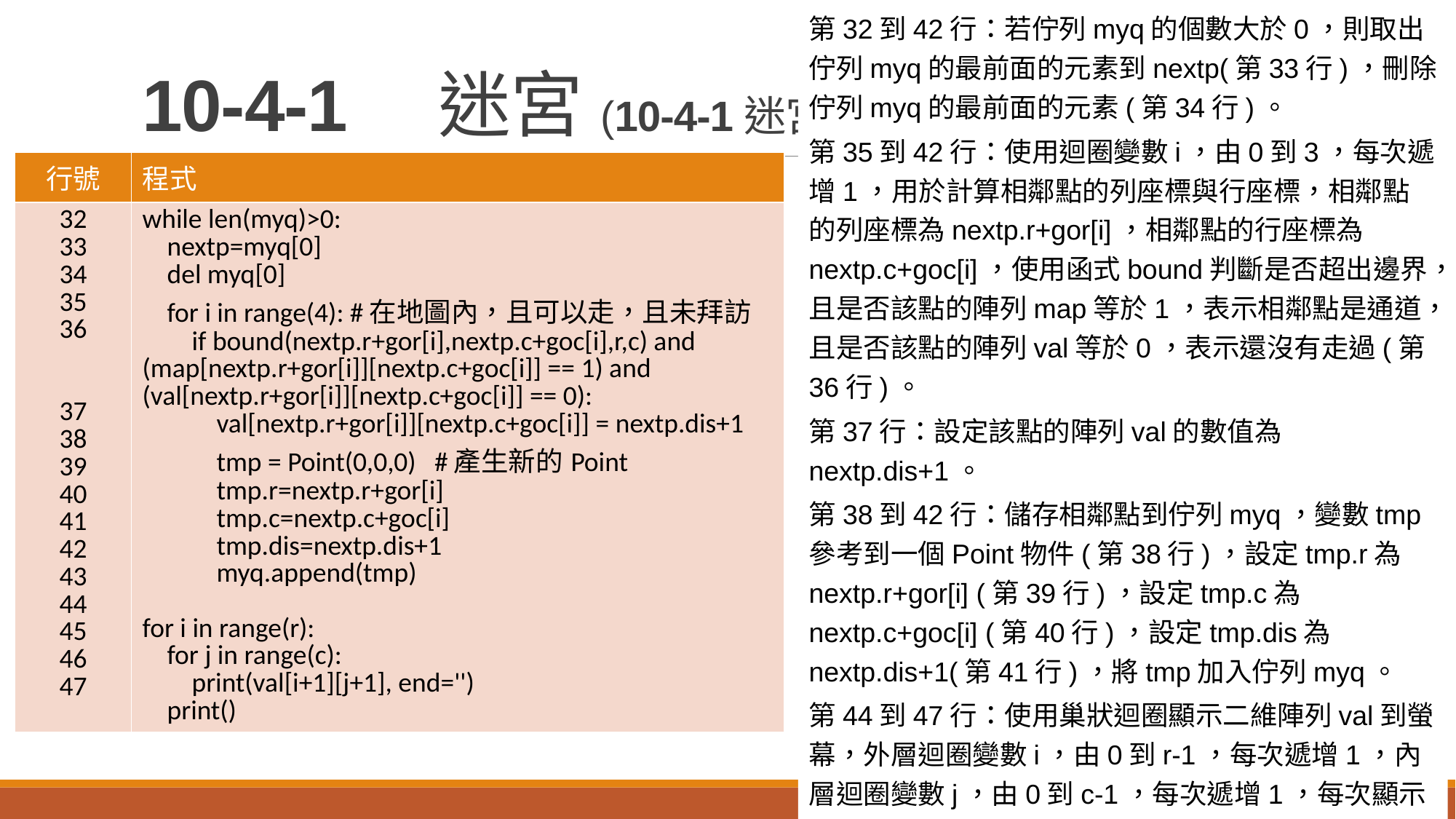

第32到42行：若佇列myq的個數大於0，則取出佇列myq的最前面的元素到nextp(第33行)，刪除佇列myq的最前面的元素(第34行)。
第35到42行：使用迴圈變數i，由0到3，每次遞增1，用於計算相鄰點的列座標與行座標，相鄰點的列座標為nextp.r+gor[i]，相鄰點的行座標為nextp.c+goc[i]，使用函式bound判斷是否超出邊界，且是否該點的陣列map等於1，表示相鄰點是通道，且是否該點的陣列val等於0，表示還沒有走過(第36行)。
第37行：設定該點的陣列val的數值為nextp.dis+1。
第38到42行：儲存相鄰點到佇列myq，變數tmp參考到一個Point物件(第38行)，設定tmp.r為nextp.r+gor[i] (第39行)，設定tmp.c為nextp.c+goc[i] (第40行)，設定tmp.dis為nextp.dis+1(第41行)，將tmp加入佇列myq。
第44到47行：使用巢狀迴圈顯示二維陣列val到螢幕，外層迴圈變數i，由0到r-1，每次遞增1，內層迴圈變數j，由0到c-1，每次遞增1，每次顯示val[i+1][j+1]到螢幕。輸出一列後顯示換行(第47行)。
# 10-4-1　迷宮(10-4-1迷宮.py)
| 行號 | 程式 |
| --- | --- |
| 32 33 34 35 36 37 38 39 40 41 42 43 44 45 46 47 | while len(myq)>0: nextp=myq[0] del myq[0] for i in range(4): #在地圖內，且可以走，且未拜訪 if bound(nextp.r+gor[i],nextp.c+goc[i],r,c) and (map[nextp.r+gor[i]][nextp.c+goc[i]] == 1) and (val[nextp.r+gor[i]][nextp.c+goc[i]] == 0): val[nextp.r+gor[i]][nextp.c+goc[i]] = nextp.dis+1 tmp = Point(0,0,0) #產生新的Point tmp.r=nextp.r+gor[i] tmp.c=nextp.c+goc[i] tmp.dis=nextp.dis+1 myq.append(tmp) for i in range(r): for j in range(c): print(val[i+1][j+1], end='') print() |